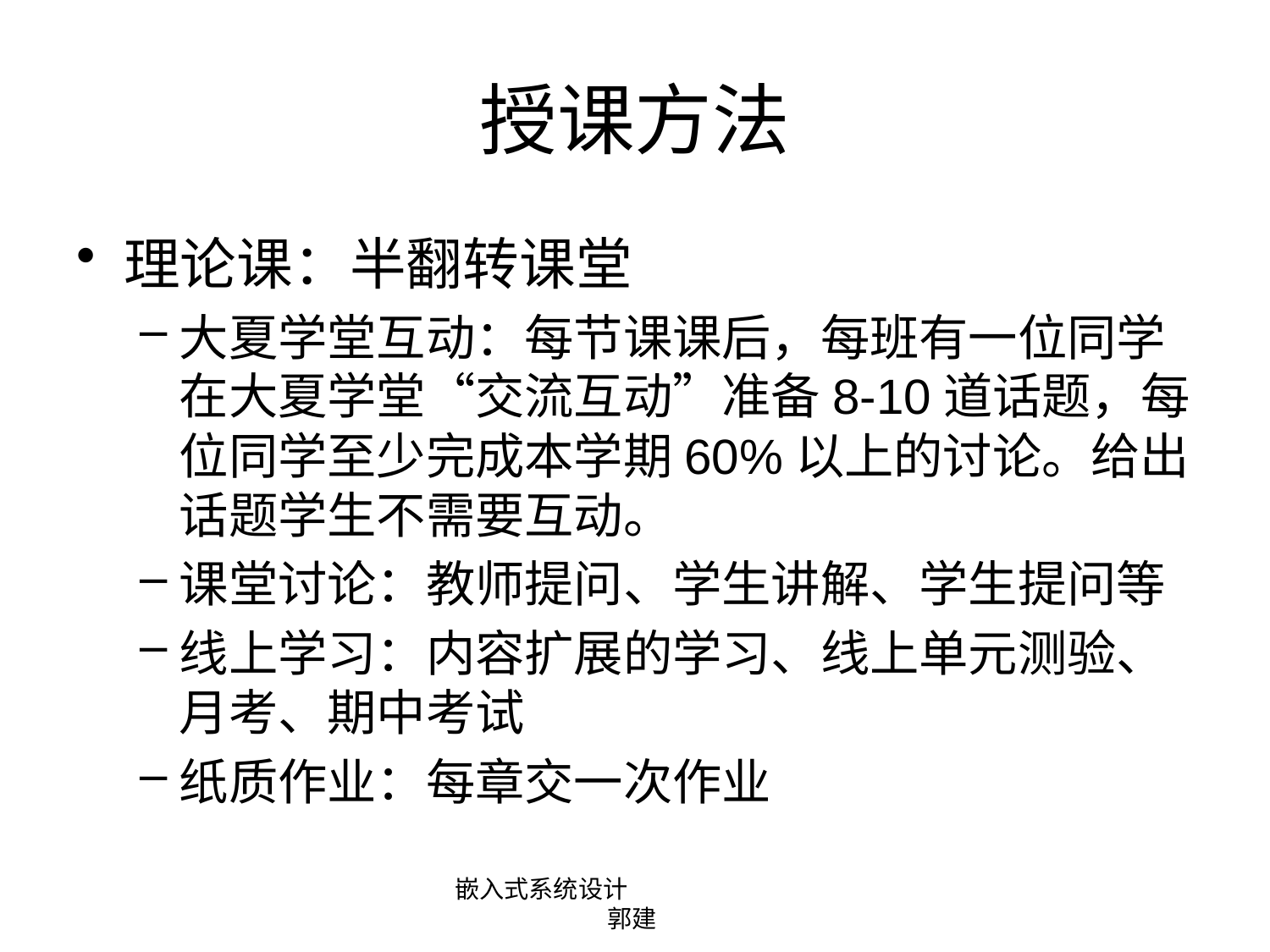

# 授课方法
理论课：半翻转课堂
大夏学堂互动：每节课课后，每班有一位同学在大夏学堂“交流互动”准备8-10道话题，每位同学至少完成本学期60%以上的讨论。给出话题学生不需要互动。
课堂讨论：教师提问、学生讲解、学生提问等
线上学习：内容扩展的学习、线上单元测验、月考、期中考试
纸质作业：每章交一次作业

嵌入式系统设计                                   郭建
5